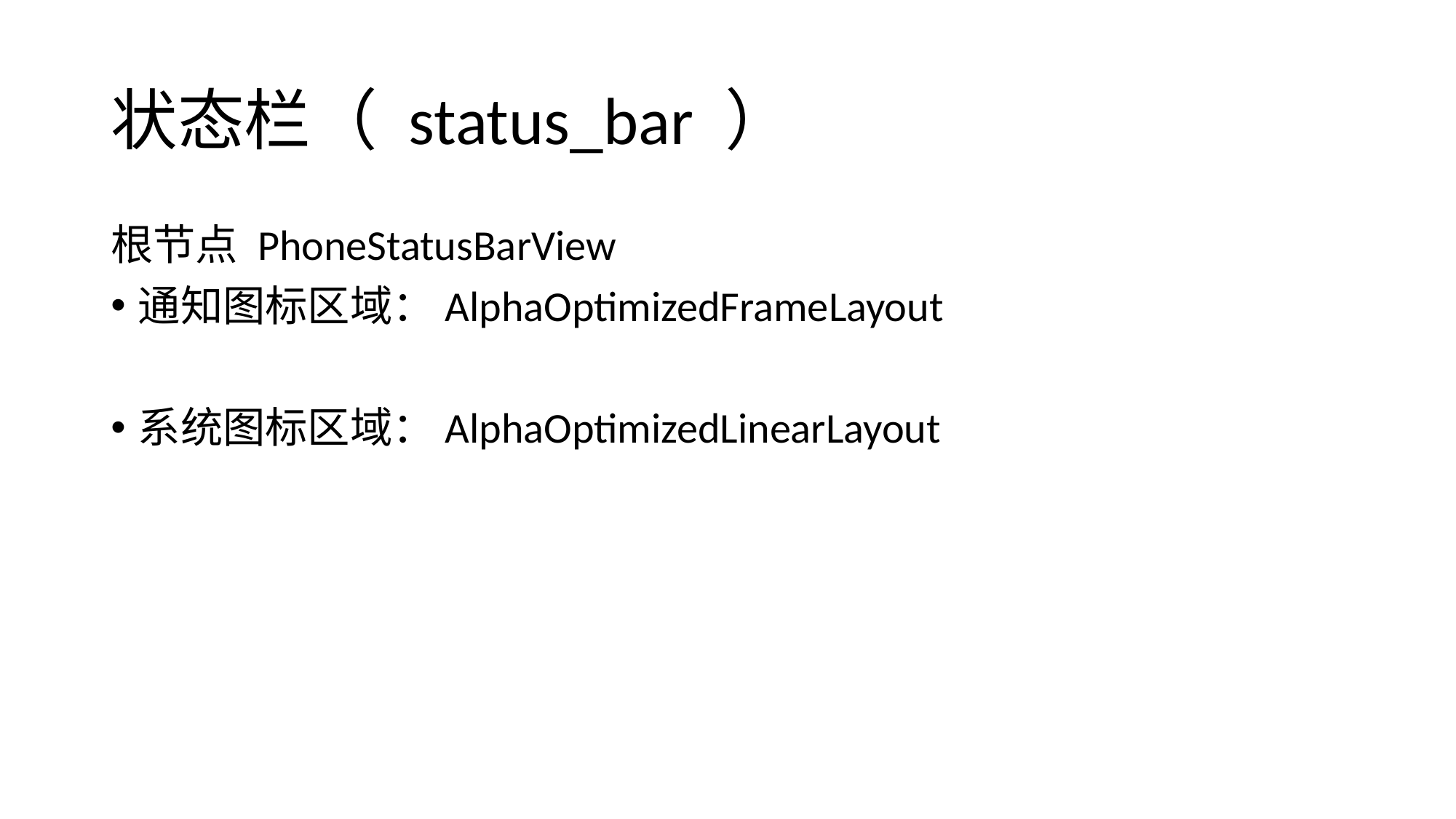

# 状态栏（ status_bar ）
根节点 PhoneStatusBarView
通知图标区域：AlphaOptimizedFrameLayout

系统图标区域：AlphaOptimizedLinearLayout